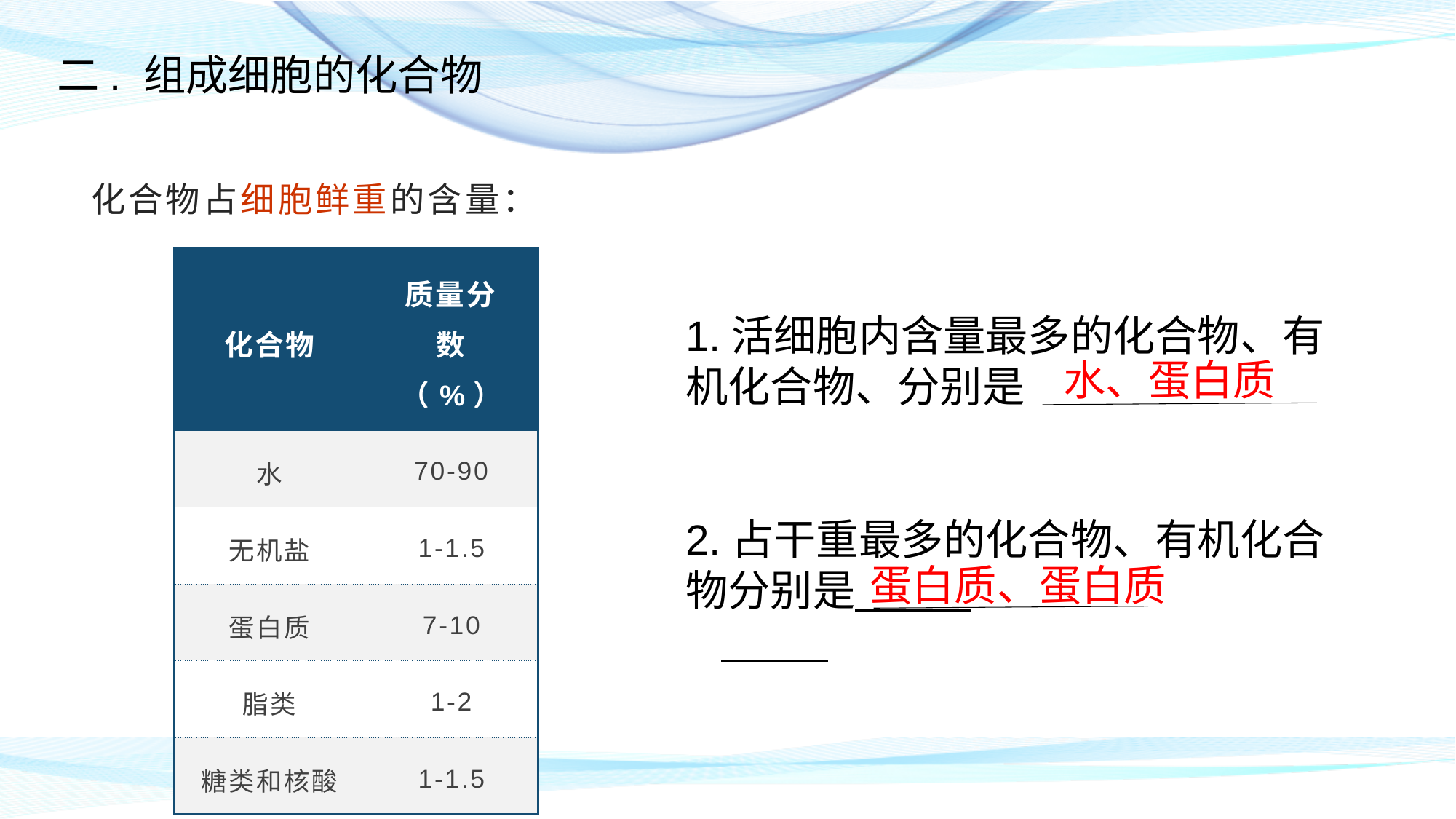

二. 组成细胞的化合物
化合物占细胞鲜重的含量：
| 化合物 | 质量分数（%） |
| --- | --- |
| 水 | 70-90 |
| 无机盐 | 1-1.5 |
| 蛋白质 | 7-10 |
| 脂类 | 1-2 |
| 糖类和核酸 | 1-1.5 |
1.活细胞内含量最多的化合物、有机化合物、分别是

2.占干重最多的化合物、有机化合物分别是

水、蛋白质
蛋白质、蛋白质